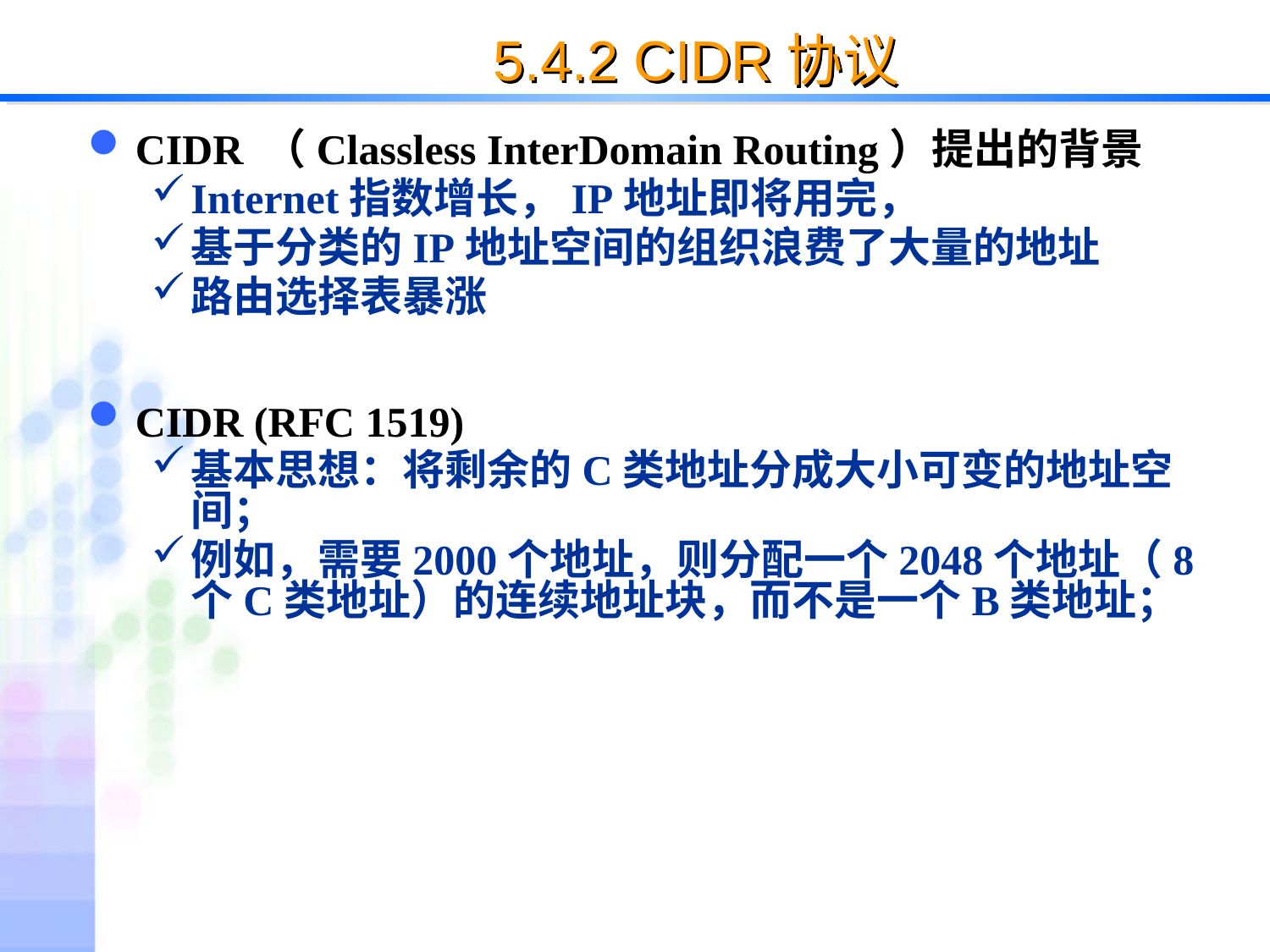

# 5.4.2 CIDR协议
CIDR （Classless InterDomain Routing）提出的背景
Internet指数增长，IP地址即将用完，
基于分类的IP地址空间的组织浪费了大量的地址
路由选择表暴涨

CIDR (RFC 1519)
基本思想：将剩余的C类地址分成大小可变的地址空间；
例如，需要2000个地址，则分配一个2048个地址（8个C类地址）的连续地址块，而不是一个B类地址；